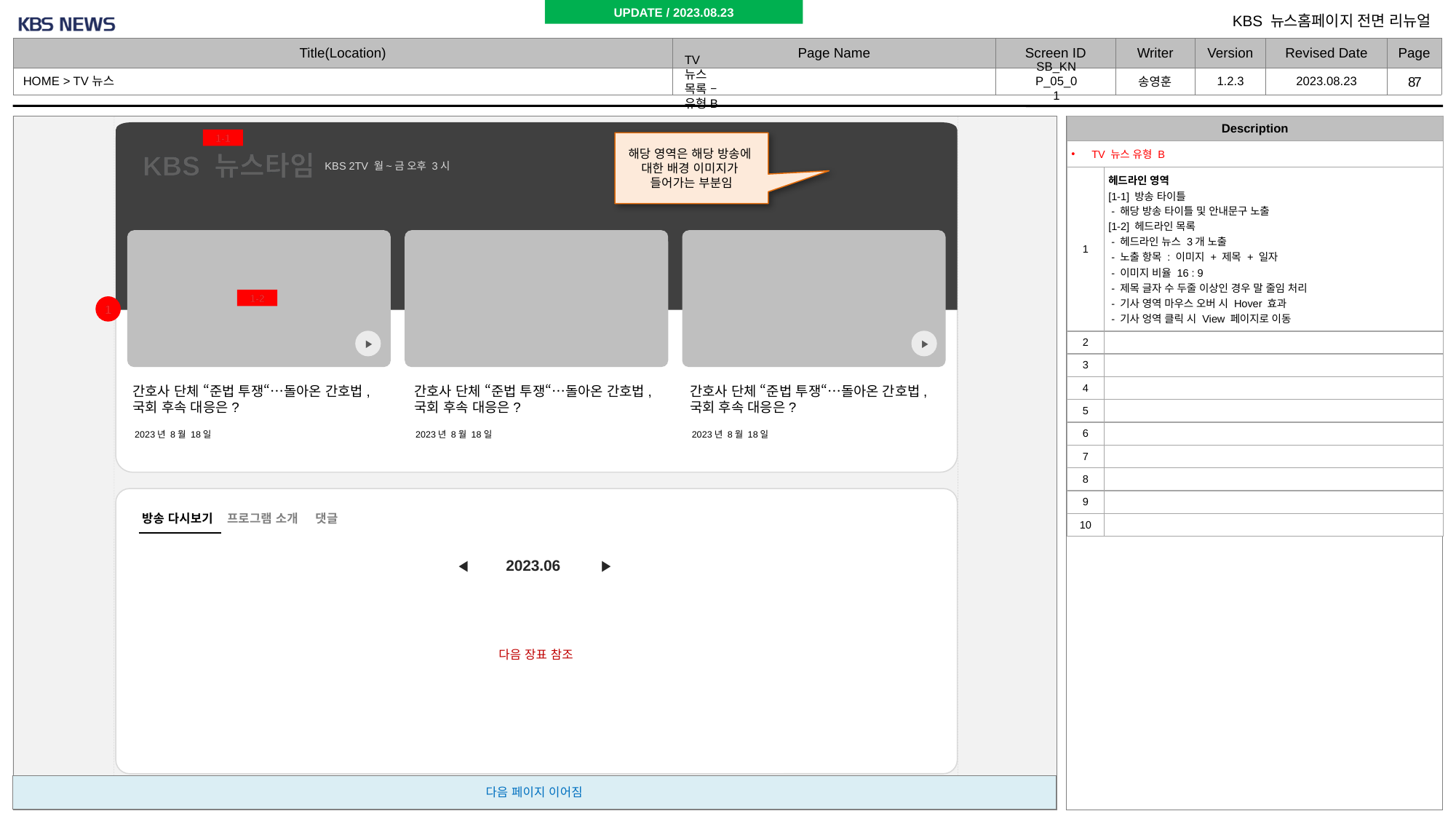

UPDATE / 2023.08.23
HOME > TV뉴스
SB_KNP_05_01
# TV 뉴스 목록 – 유형B
| Description |  |
| --- | --- |
| TV 뉴스 유형 B |  |
| 1 | 헤드라인 영역 [1-1] 방송 타이틀 - 해당 방송 타이틀 및 안내문구 노출 [1-2] 헤드라인 목록 - 헤드라인 뉴스 3개 노출 - 노출 항목 : 이미지 + 제목 + 일자 - 이미지 비율 16 : 9 - 제목 글자 수 두줄 이상인 경우 말 줄임 처리 - 기사 영역 마우스 오버 시 Hover 효과 - 기사 엉역 클릭 시 View 페이지로 이동 |
| 2 |  |
| 3 |  |
| 4 |  |
| 5 |  |
| 6 |  |
| 7 |  |
| 8 |  |
| 9 |  |
| 10 |  |

1-1
해당 영역은 해당 방송에
대한 배경 이미지가
들어가는 부분임
KBS 뉴스타임
KBS 2TV 월~금 오후 3시

1-2
1
 ▶
 ▶
간호사 단체 “준법 투쟁“…돌아온 간호법, 국회 후속 대응은?
간호사 단체 “준법 투쟁“…돌아온 간호법, 국회 후속 대응은?
간호사 단체 “준법 투쟁“…돌아온 간호법, 국회 후속 대응은?
2023년 8월 18일
2023년 8월 18일
2023년 8월 18일

방송 다시보기    프로그램 소개     댓글
◀
2023.06
▶
다음 장표 참조